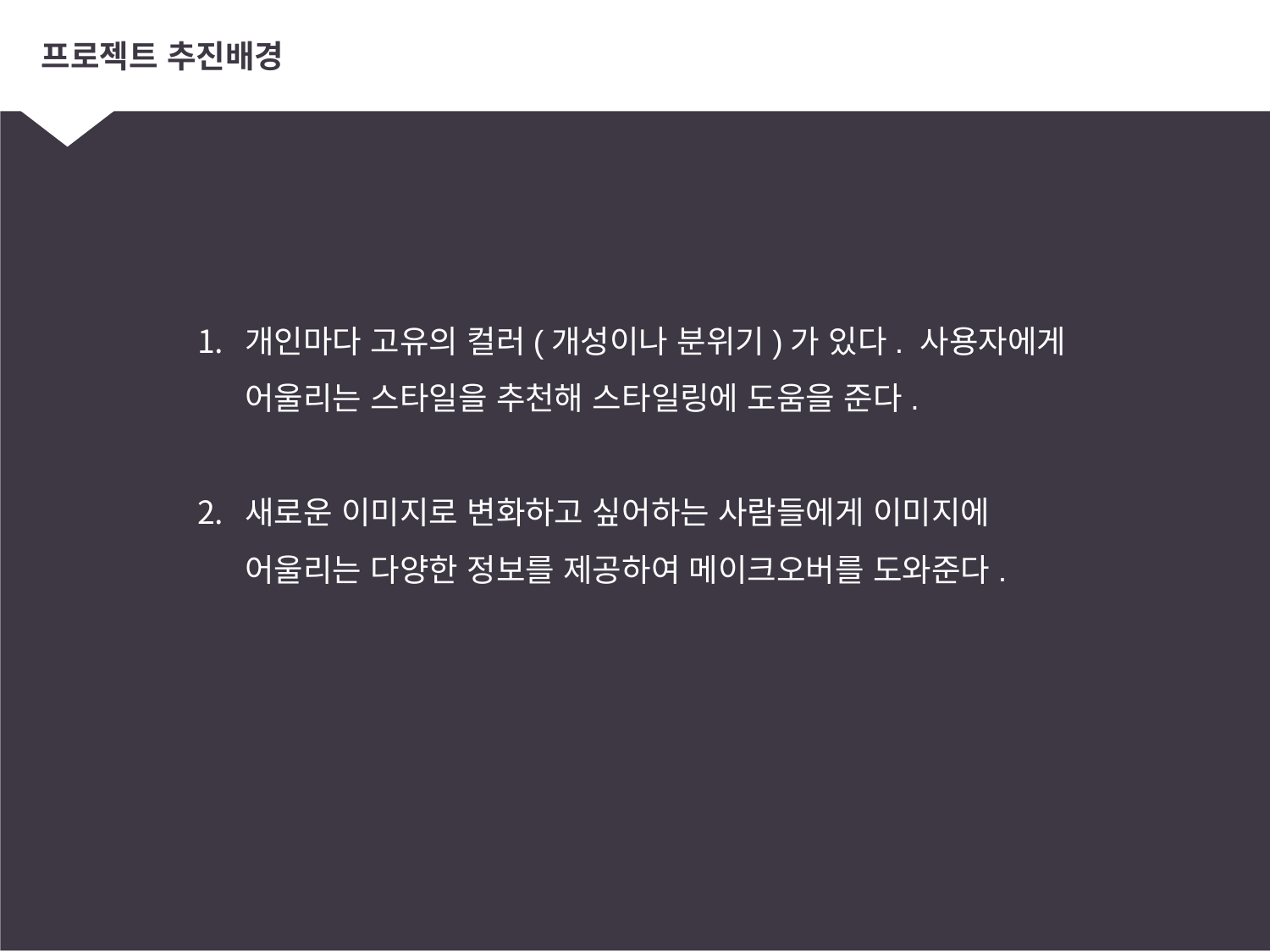

# 프로젝트 추진배경
개인마다 고유의 컬러(개성이나 분위기)가 있다. 사용자에게 어울리는 스타일을 추천해 스타일링에 도움을 준다.

새로운 이미지로 변화하고 싶어하는 사람들에게 이미지에 어울리는 다양한 정보를 제공하여 메이크오버를 도와준다.